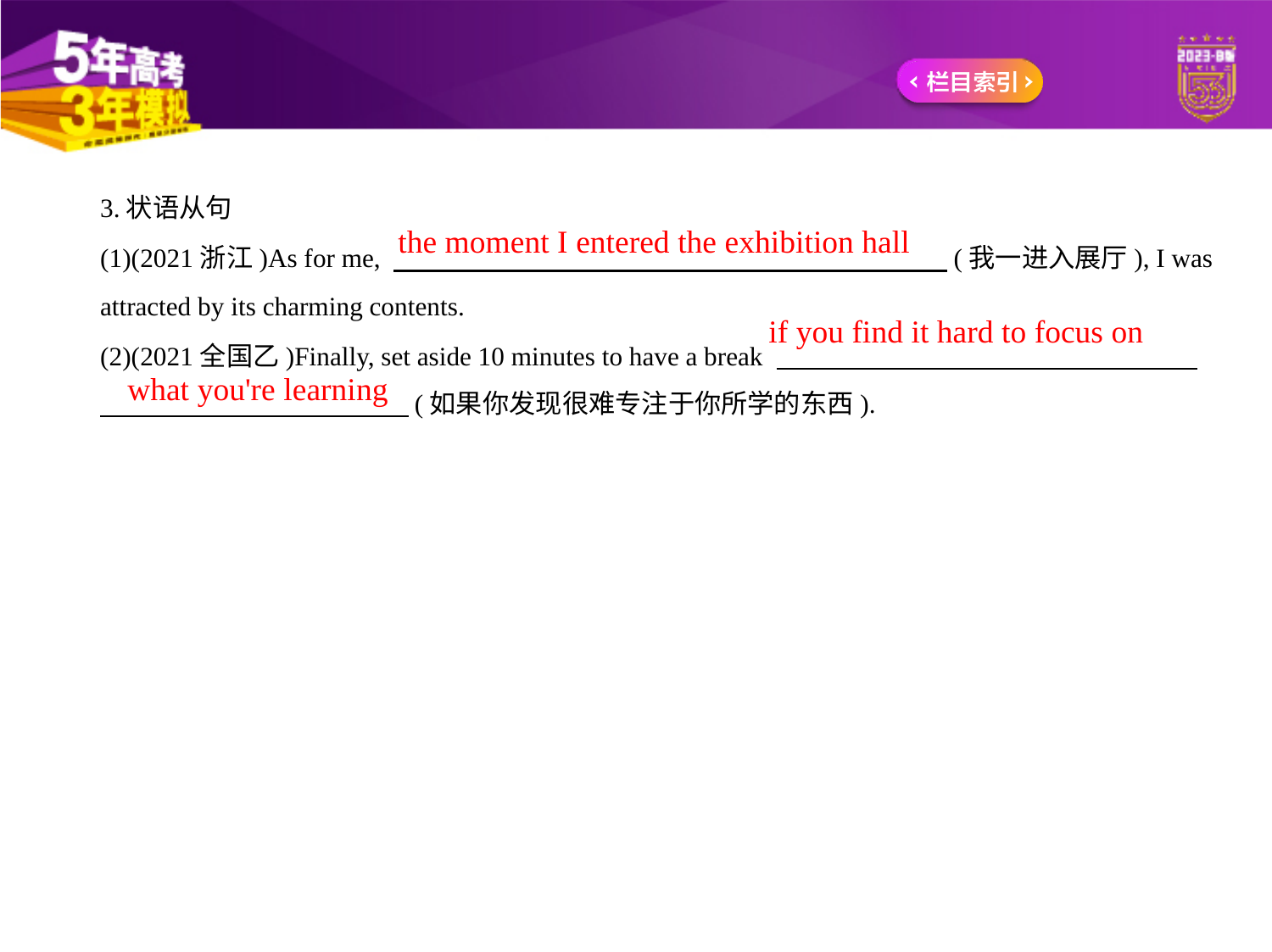

3.状语从句
(1)(2021浙江)As for me, 　　　　　　　　　　　　　　　　　　　　    (我一进入展厅), I was
attracted by its charming contents.
(2)(2021全国乙)Finally, set aside 10 minutes to have a break 　　　　　　　　　　　　　　　    
　　                                           (如果你发现很难专注于你所学的东西).
the moment I entered the exhibition hall
if you find it hard to focus on
what you're learning